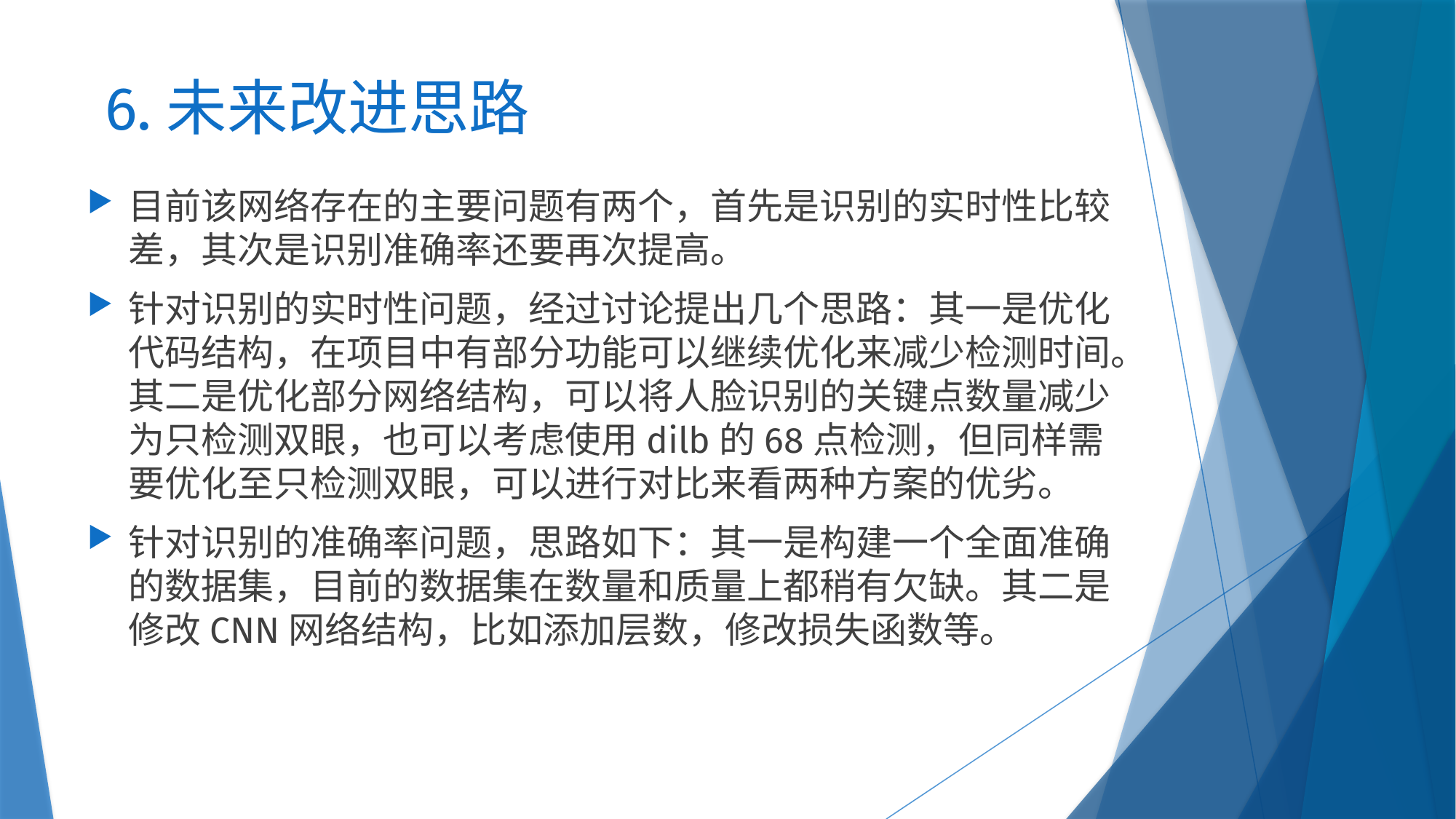

# 6.未来改进思路
目前该网络存在的主要问题有两个，首先是识别的实时性比较差，其次是识别准确率还要再次提高。
针对识别的实时性问题，经过讨论提出几个思路：其一是优化代码结构，在项目中有部分功能可以继续优化来减少检测时间。其二是优化部分网络结构，可以将人脸识别的关键点数量减少为只检测双眼，也可以考虑使用dilb的68点检测，但同样需要优化至只检测双眼，可以进行对比来看两种方案的优劣。
针对识别的准确率问题，思路如下：其一是构建一个全面准确的数据集，目前的数据集在数量和质量上都稍有欠缺。其二是修改CNN网络结构，比如添加层数，修改损失函数等。